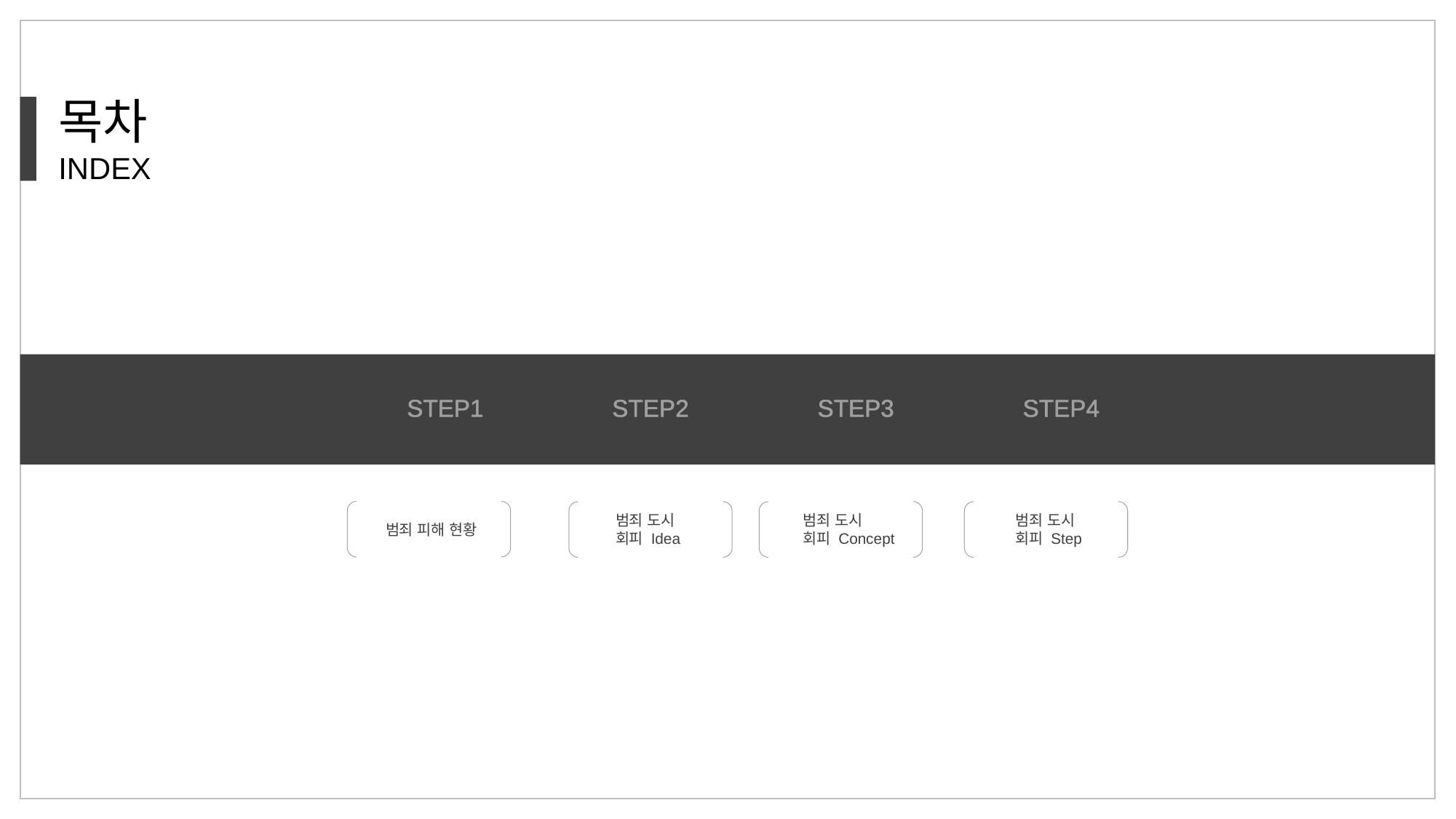

목차
INDEX

STEP1
STEP2
STEP3
STEP4

범죄 피해 현황

범죄 도시
회피 Concept

범죄 도시
회피 Idea

범죄 도시
회피 Step